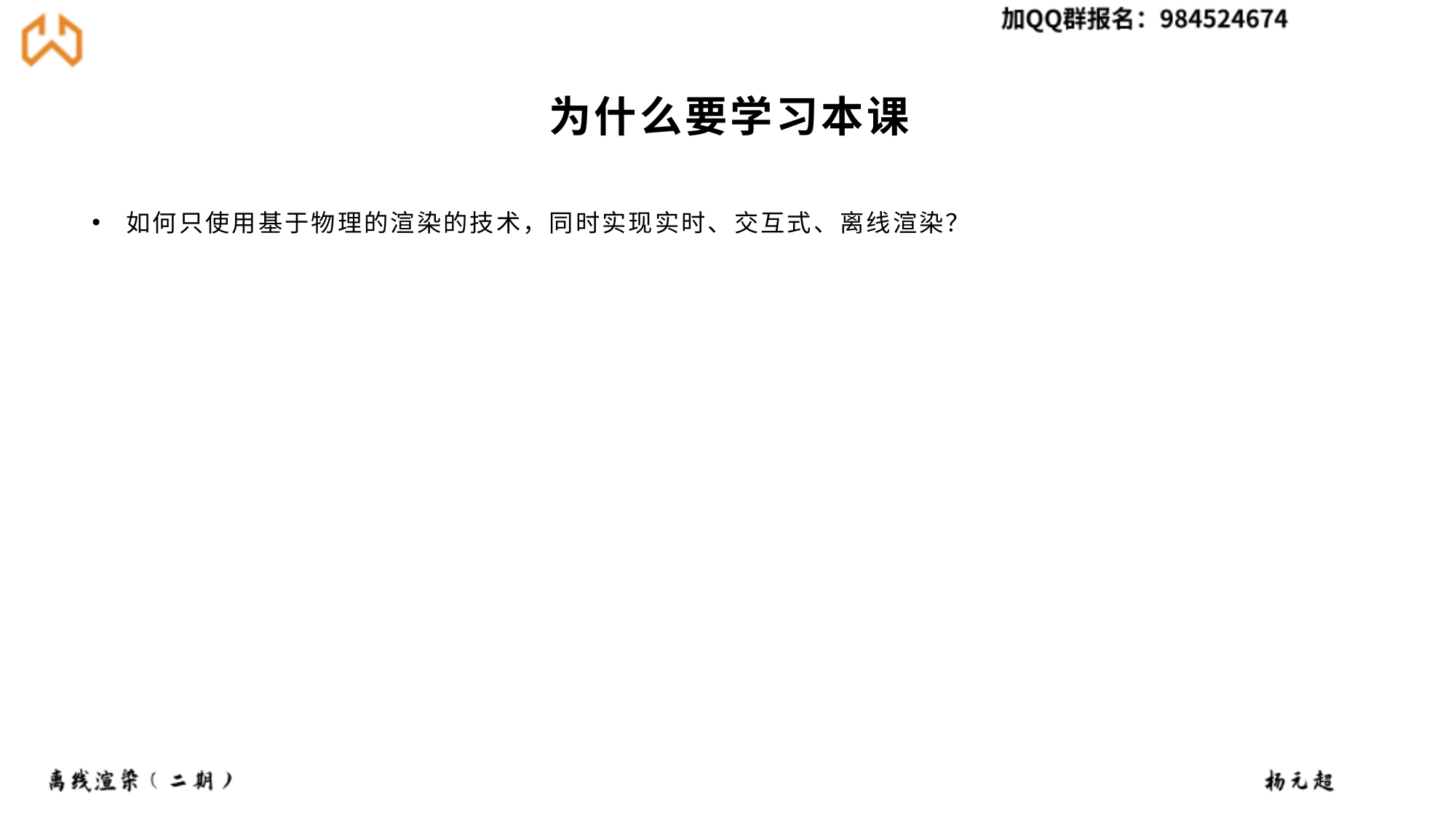

# 为什么要学习本课
如何只使用基于物理的渲染的技术，同时实现实时、交互式、离线渲染？